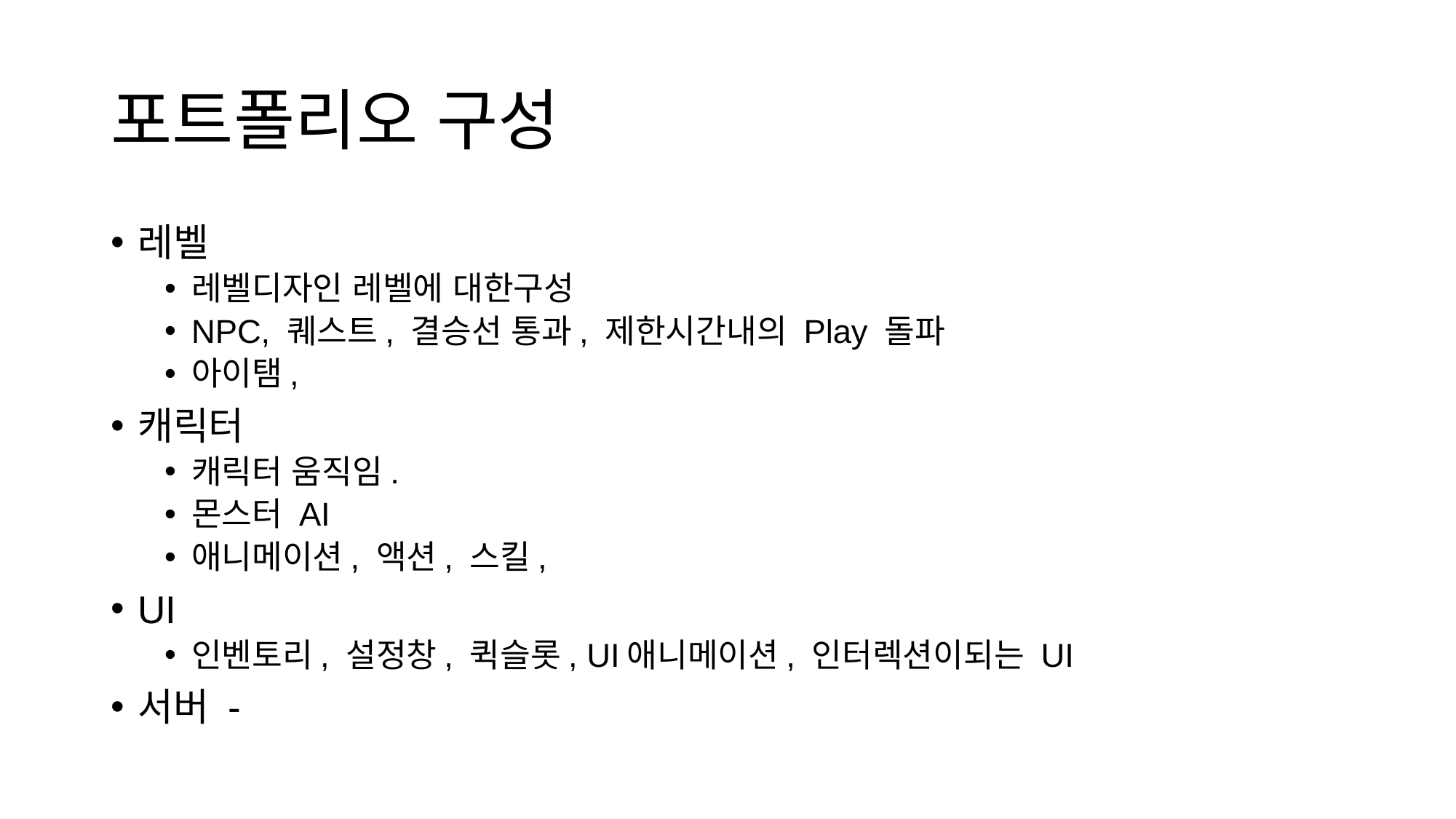

# 포트폴리오 구성
레벨
레벨디자인 레벨에 대한구성
NPC, 퀘스트, 결승선 통과, 제한시간내의 Play 돌파
아이탬,
캐릭터
캐릭터 움직임.
몬스터 AI
애니메이션, 액션, 스킬,
UI
인벤토리, 설정창, 퀵슬롯, UI애니메이션, 인터렉션이되는 UI
서버 -